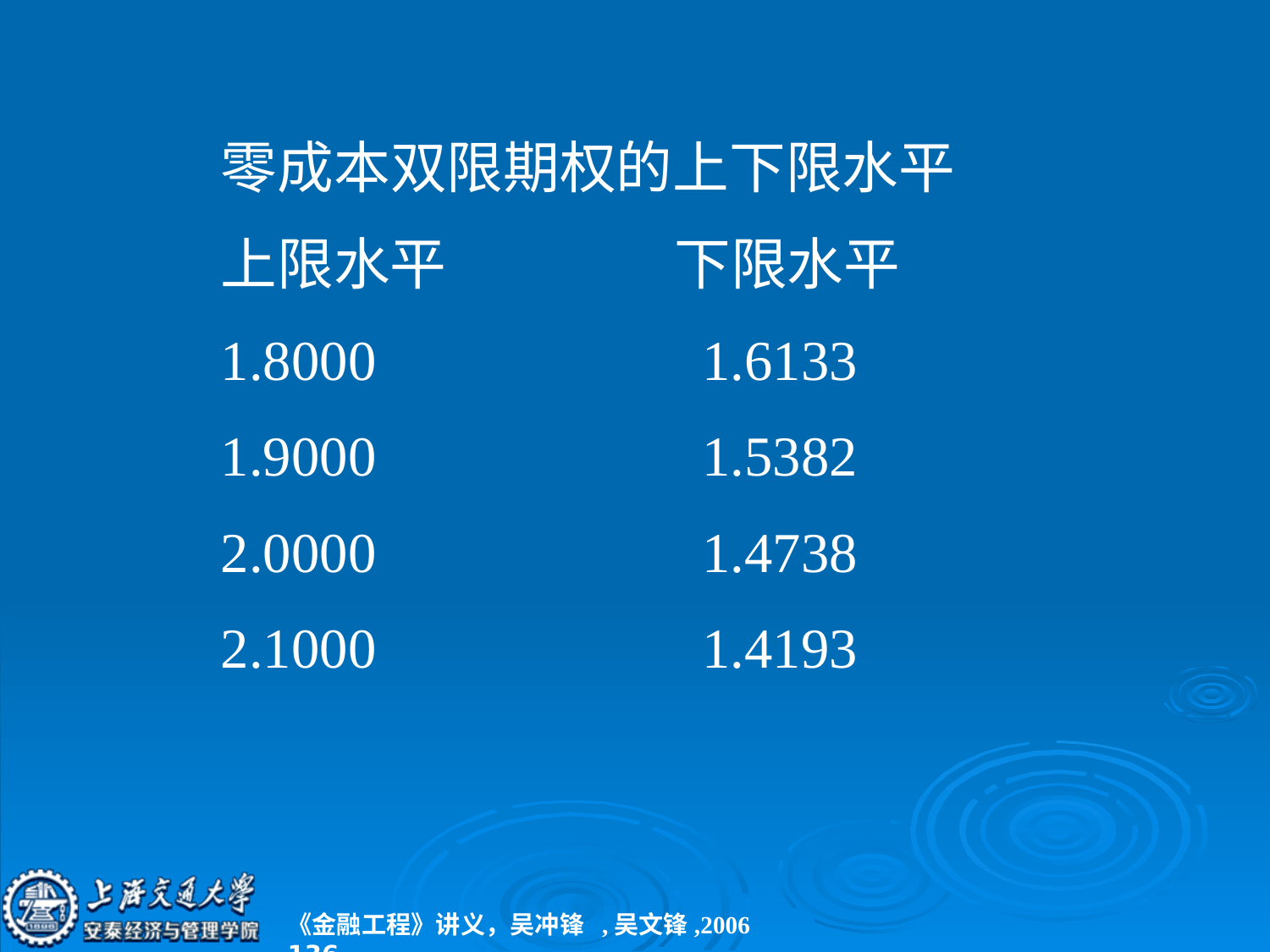

零成本双限期权的上下限水平
上限水平                  下限水平
1.8000                       1.6133
1.9000                       1.5382
2.0000                       1.4738
2.1000                       1.4193